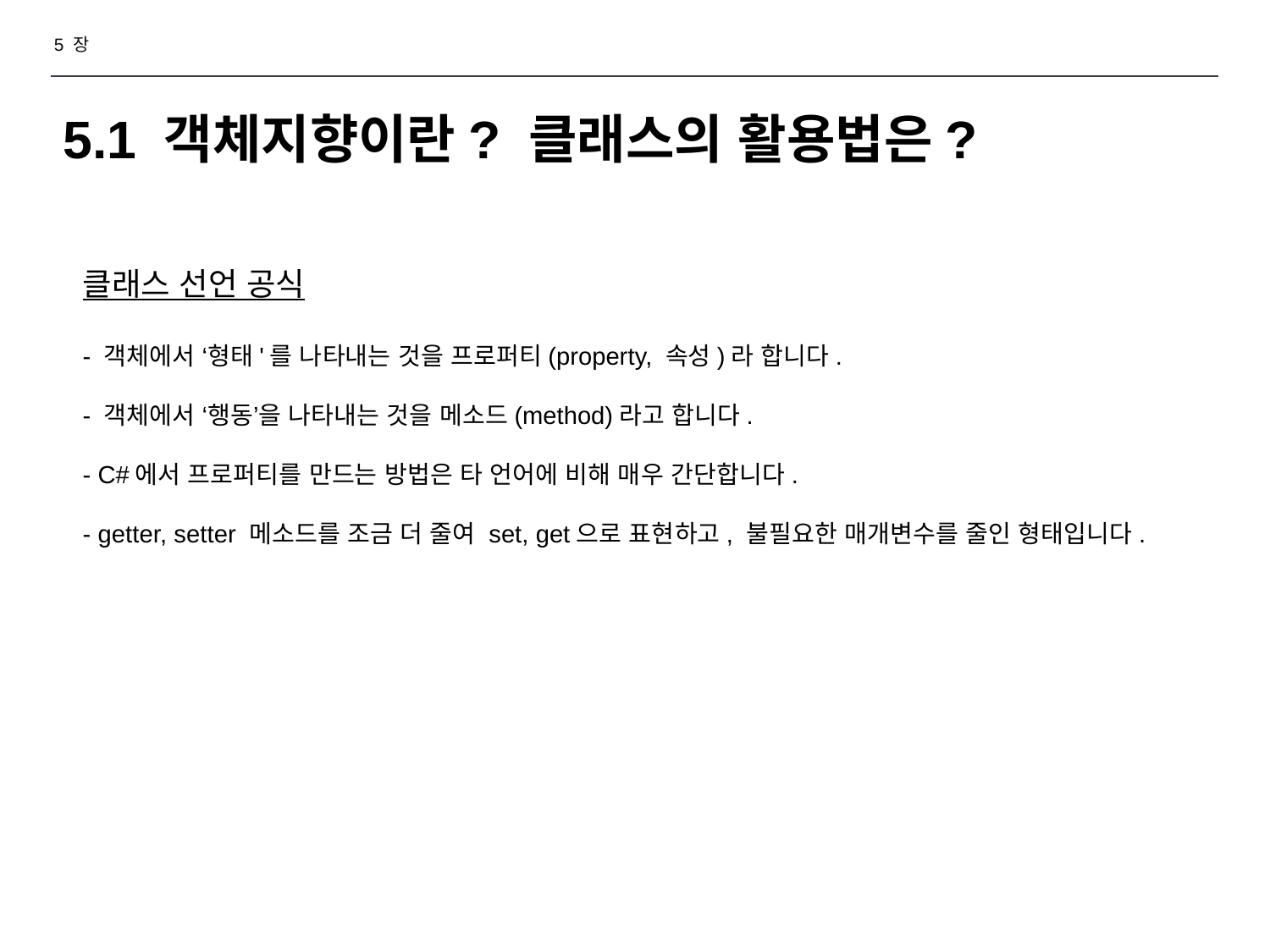

5 장
# 5.1 객체지향이란? 클래스의 활용법은?

클래스 선언 공식

- 객체에서 ‘형태'를 나타내는 것을 프로퍼티(property, 속성)라 합니다.

- 객체에서 ‘행동’을 나타내는 것을 메소드(method)라고 합니다.

- C#에서 프로퍼티를 만드는 방법은 타 언어에 비해 매우 간단합니다.

- getter, setter 메소드를 조금 더 줄여 set, get으로 표현하고, 불필요한 매개변수를 줄인 형태입니다.